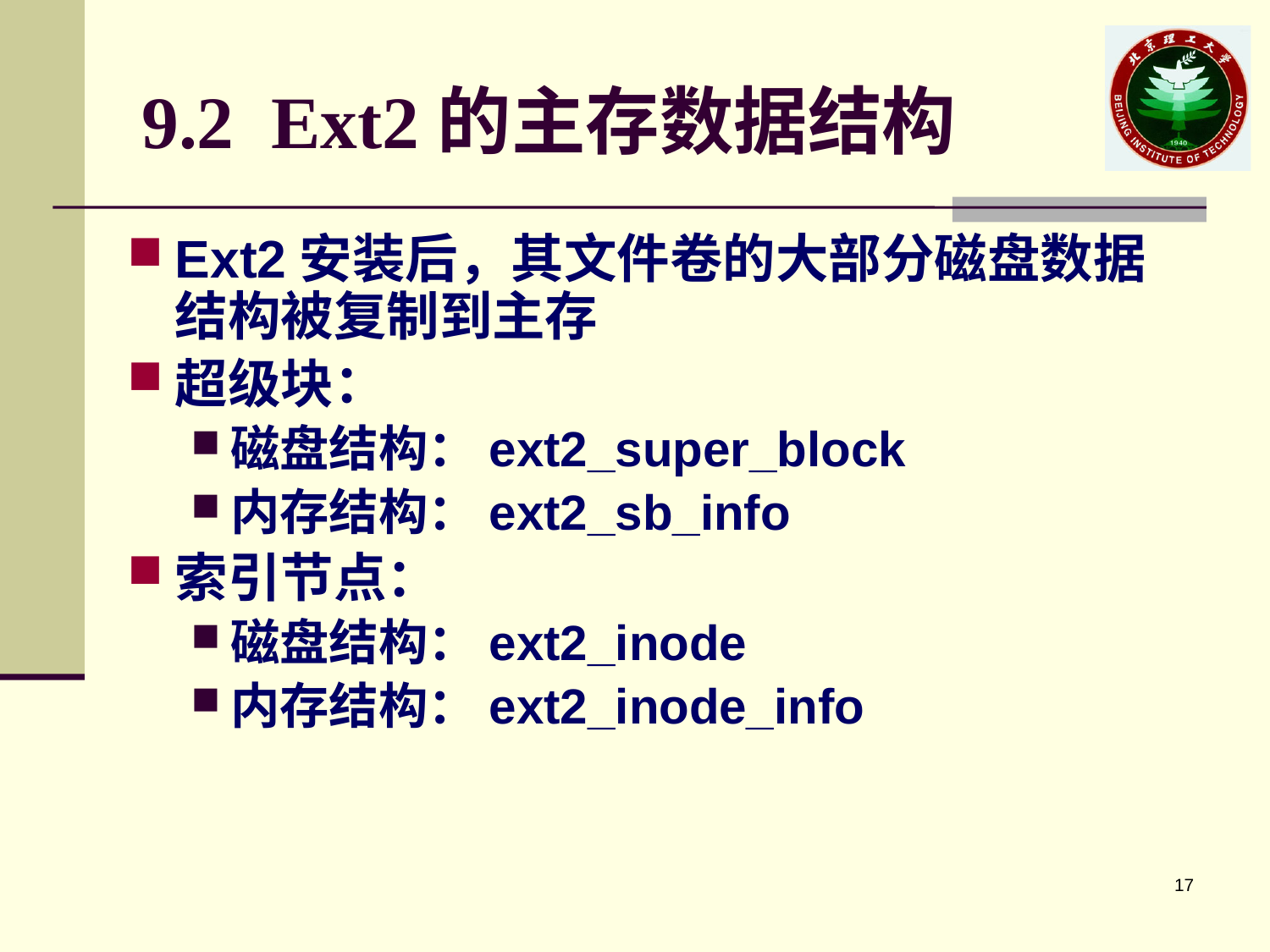

9.2  Ext2的主存数据结构
Ext2安装后，其文件卷的大部分磁盘数据结构被复制到主存
超级块：
磁盘结构：ext2_super_block
内存结构：ext2_sb_info
索引节点：
磁盘结构：ext2_inode
内存结构：ext2_inode_info
17